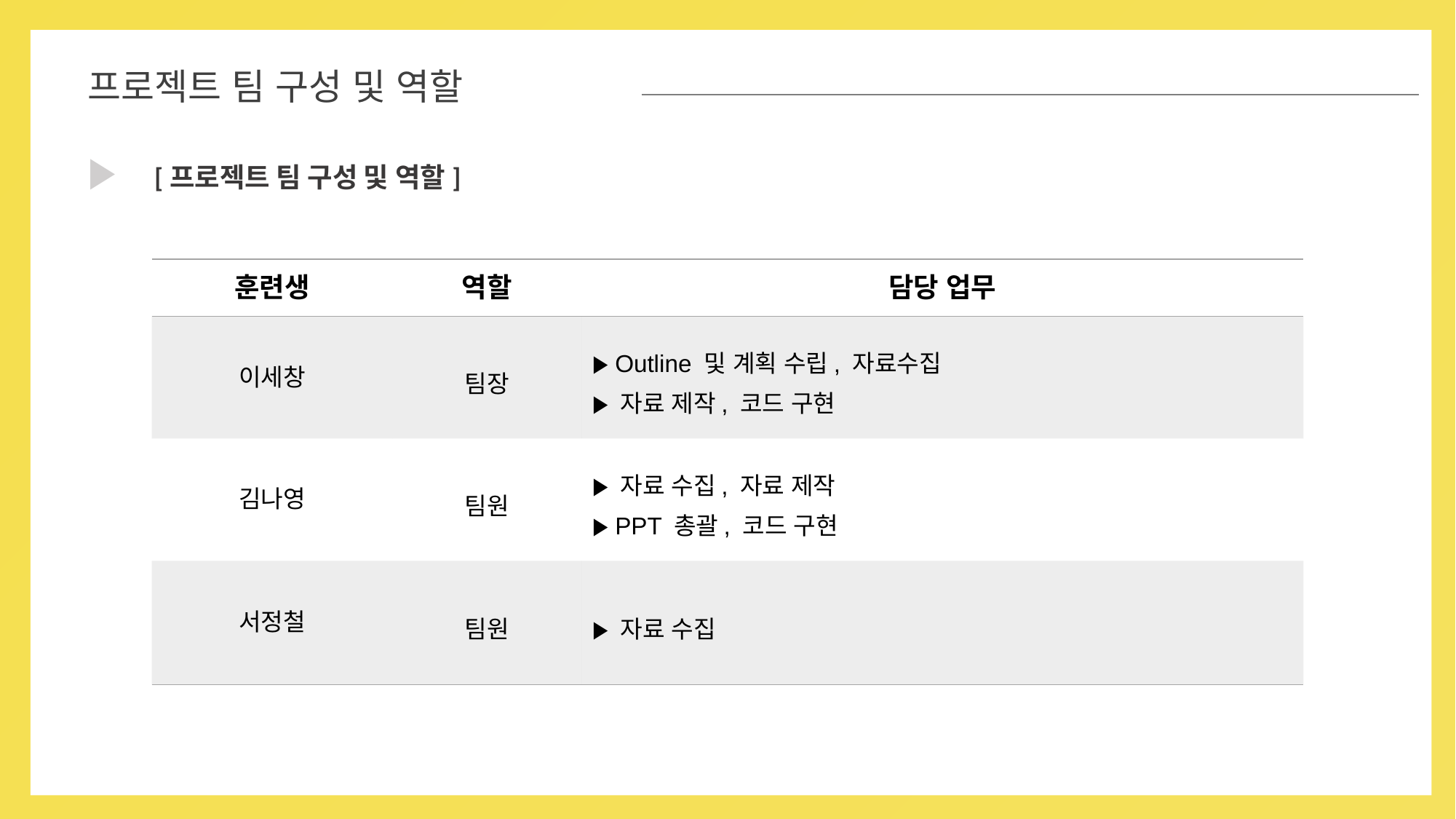

02

프로젝트 팀 구성 및 역할
▶
 [프로젝트 팀 구성 및 역할]
| 훈련생 | 역할 | 담당 업무 |
| --- | --- | --- |
| 이세창 | 팀장 | ▶ Outline 및 계획 수립, 자료수집 ▶ 자료 제작, 코드 구현 |
| 김나영 | 팀원 | ▶ 자료 수집, 자료 제작 ▶ PPT 총괄, 코드 구현 |
| 서정철 | 팀원 | ▶ 자료 수집 |